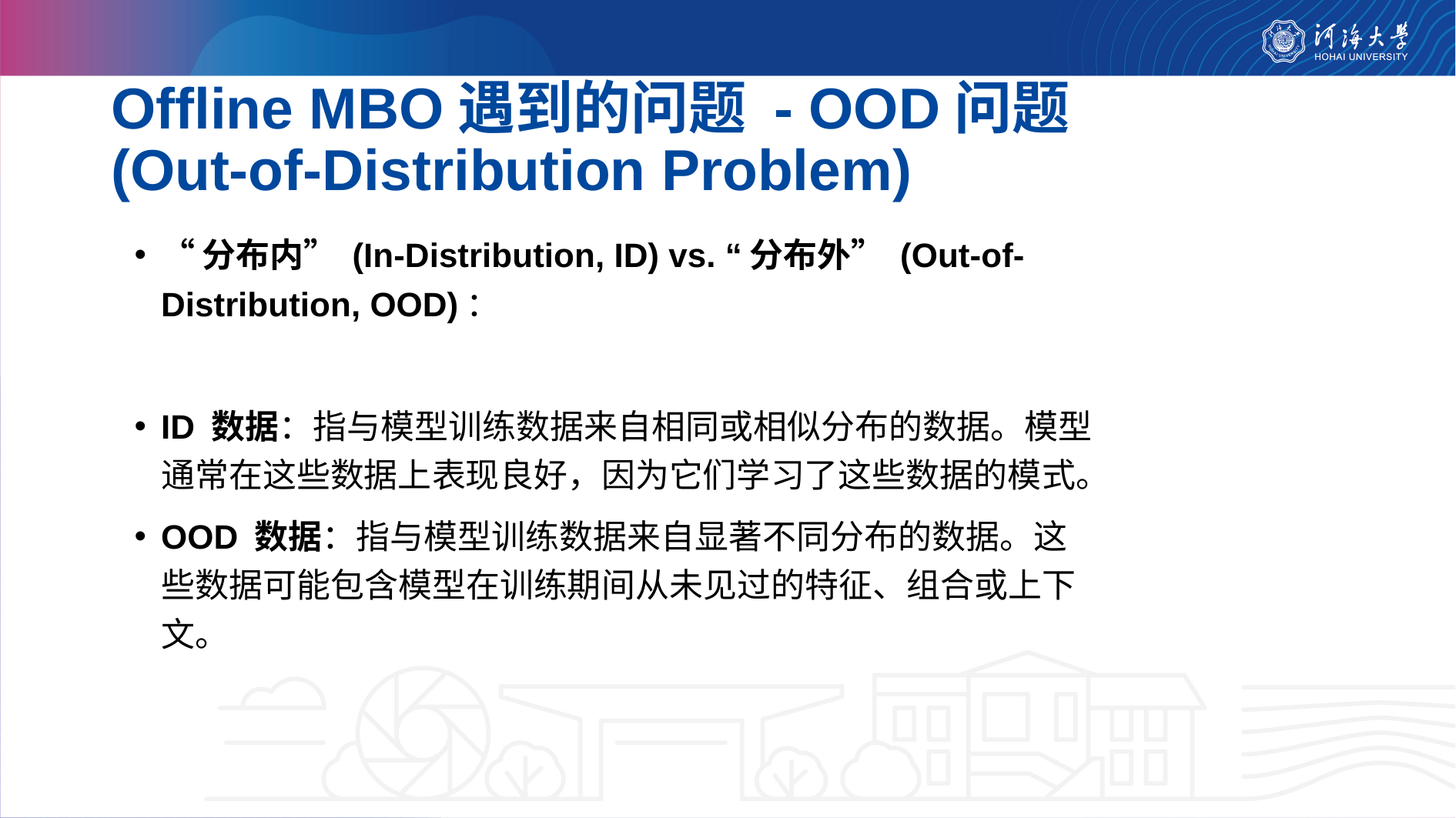

# Offline MBO遇到的问题 - OOD问题 (Out-of-Distribution Problem)
“分布内” (In-Distribution, ID) vs. “分布外” (Out-of-Distribution, OOD)：

ID 数据：指与模型训练数据来自相同或相似分布的数据。模型通常在这些数据上表现良好，因为它们学习了这些数据的模式。
OOD 数据：指与模型训练数据来自显著不同分布的数据。这些数据可能包含模型在训练期间从未见过的特征、组合或上下文。